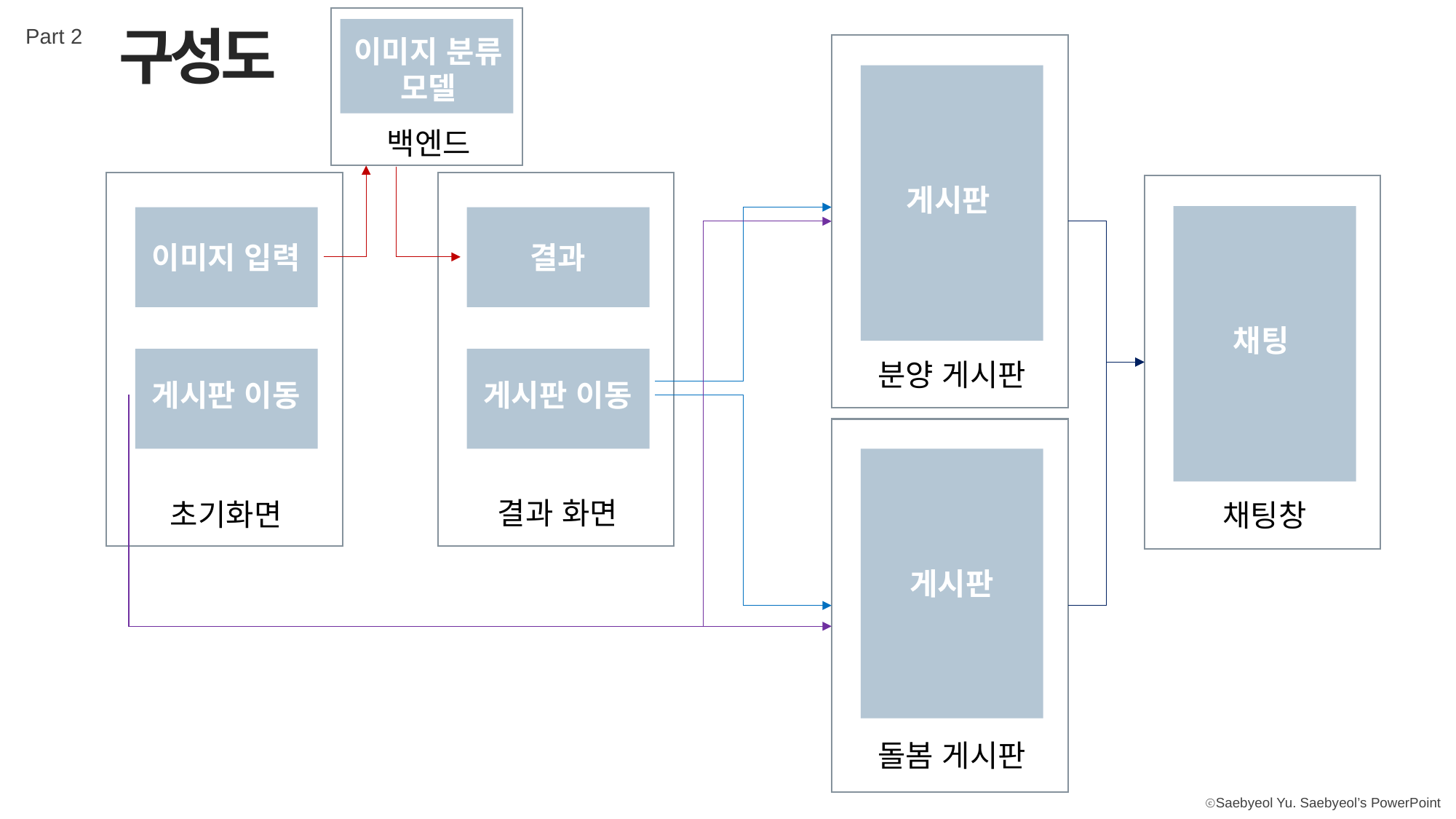

구성도
Part 2

이미지 분류 모델

백엔드

게시판

이미지 입력
결과
채팅

분양 게시판
게시판 이동
게시판 이동

결과 화면
초기화면
채팅창
게시판
돌봄 게시판